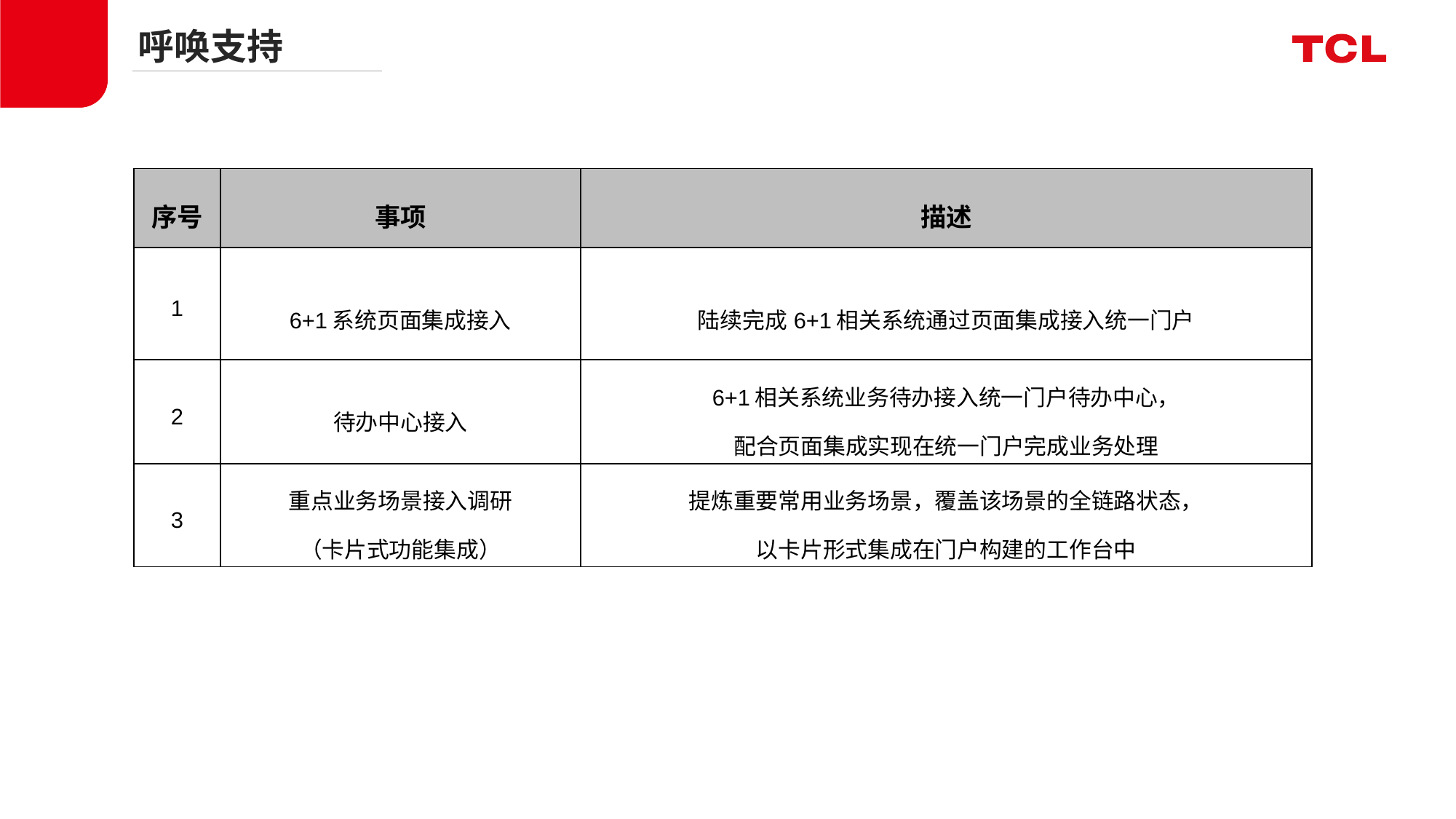

呼唤支持
| 序号 | 事项 | 描述 |
| --- | --- | --- |
| 1 | 6+1系统页面集成接入 | 陆续完成6+1相关系统通过页面集成接入统一门户 |
| 2 | 待办中心接入 | 6+1相关系统业务待办接入统一门户待办中心， 配合页面集成实现在统一门户完成业务处理 |
| 3 | 重点业务场景接入调研 （卡片式功能集成） | 提炼重要常用业务场景，覆盖该场景的全链路状态， 以卡片形式集成在门户构建的工作台中 |